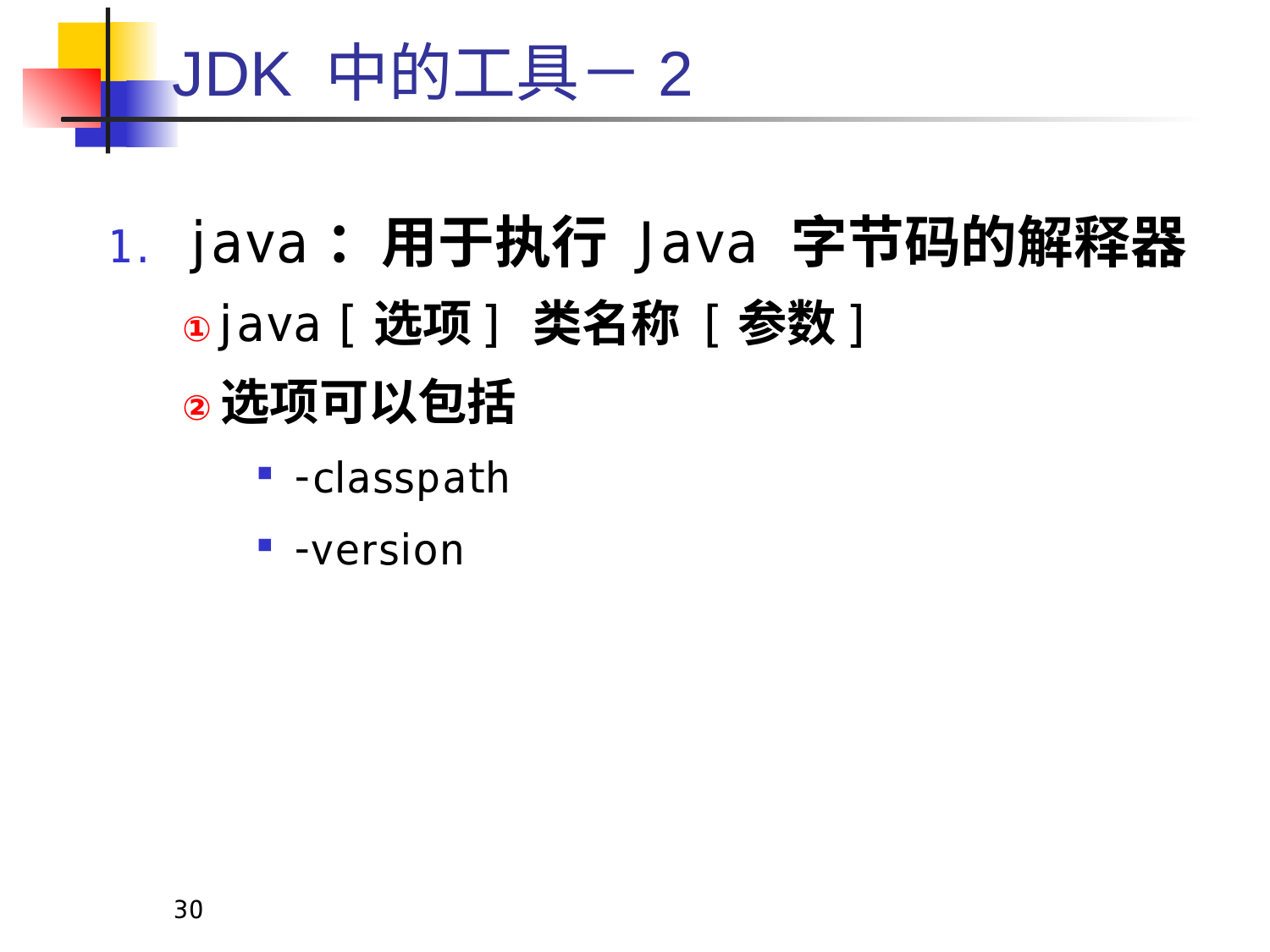

# JDK 中的工具－2
java：用于执行 Java 字节码的解释器
java [选项] 类名称 [参数]
选项可以包括
-classpath
-version

30